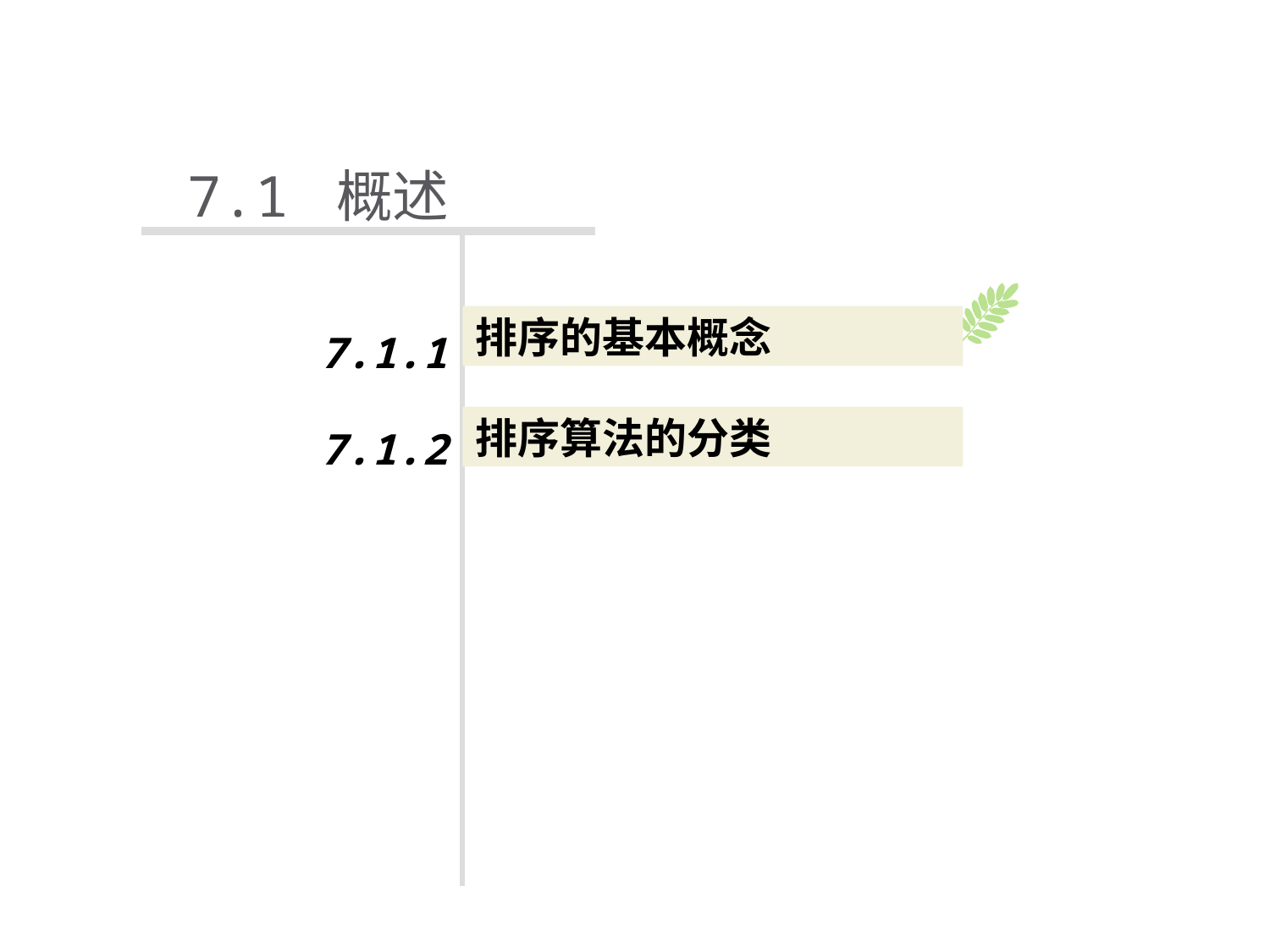

#
7.1 概述

排序的基本概念
7.1.1
7.1.2
排序算法的分类